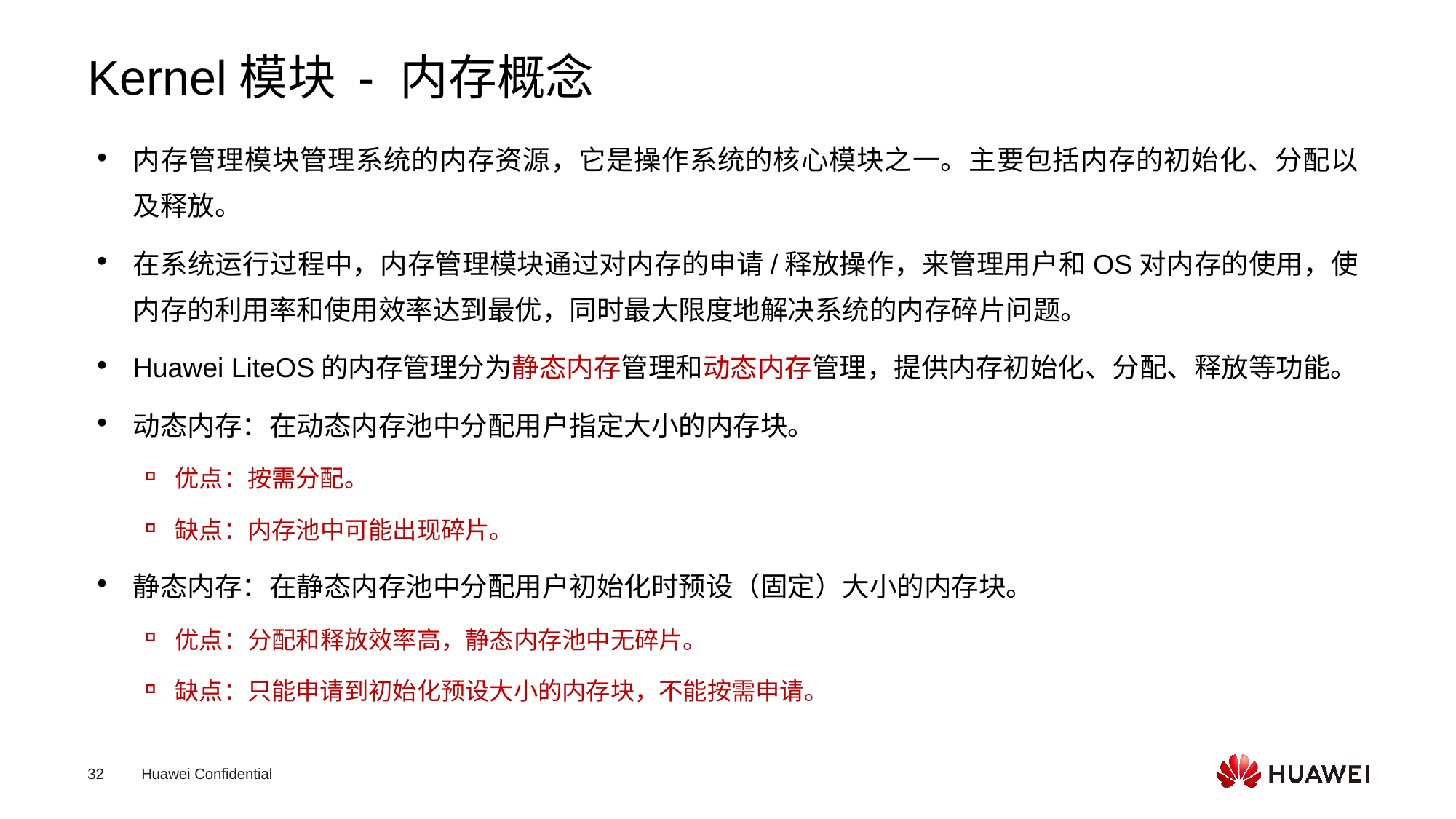

# Kernel模块 - 内存概念
内存管理模块管理系统的内存资源，它是操作系统的核心模块之一。主要包括内存的初始化、分配以及释放。
在系统运行过程中，内存管理模块通过对内存的申请/释放操作，来管理用户和OS对内存的使用，使内存的利用率和使用效率达到最优，同时最大限度地解决系统的内存碎片问题。
Huawei LiteOS的内存管理分为静态内存管理和动态内存管理，提供内存初始化、分配、释放等功能。
动态内存：在动态内存池中分配用户指定大小的内存块。
优点：按需分配。
缺点：内存池中可能出现碎片。
静态内存：在静态内存池中分配用户初始化时预设（固定）大小的内存块。
优点：分配和释放效率高，静态内存池中无碎片。
缺点：只能申请到初始化预设大小的内存块，不能按需申请。